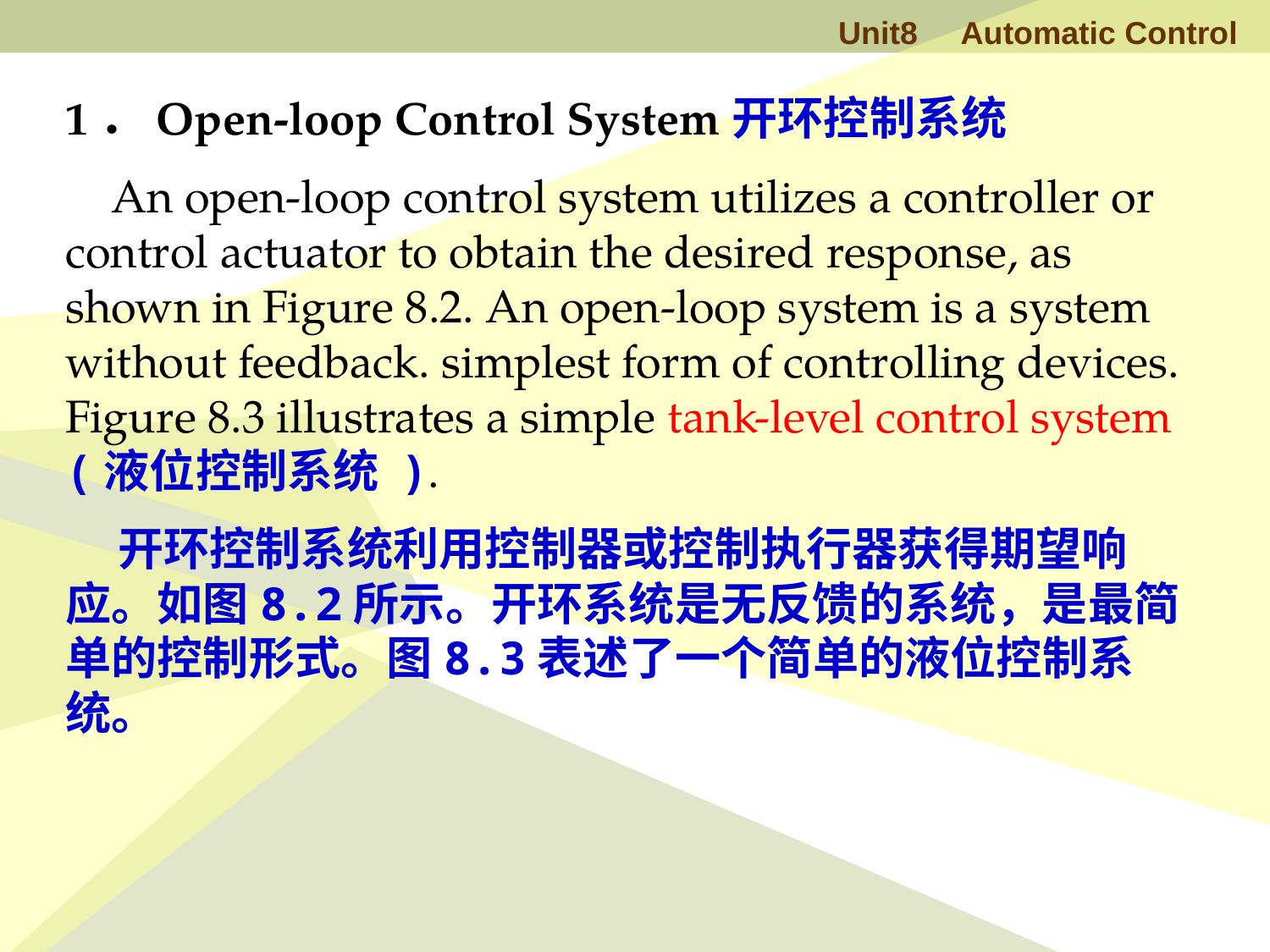

1．Open-loop Control System开环控制系统
    An open-loop control system utilizes a controller or control actuator to obtain the desired response, as shown in Figure 8.2. An open-loop system is a system without feedback. simplest form of controlling devices. Figure 8.3 illustrates a simple tank-level control system (液位控制系统 ).
    开环控制系统利用控制器或控制执行器获得期望响应。如图8.2所示。开环系统是无反馈的系统，是最简单的控制形式。图8.3表述了一个简单的液位控制系统。